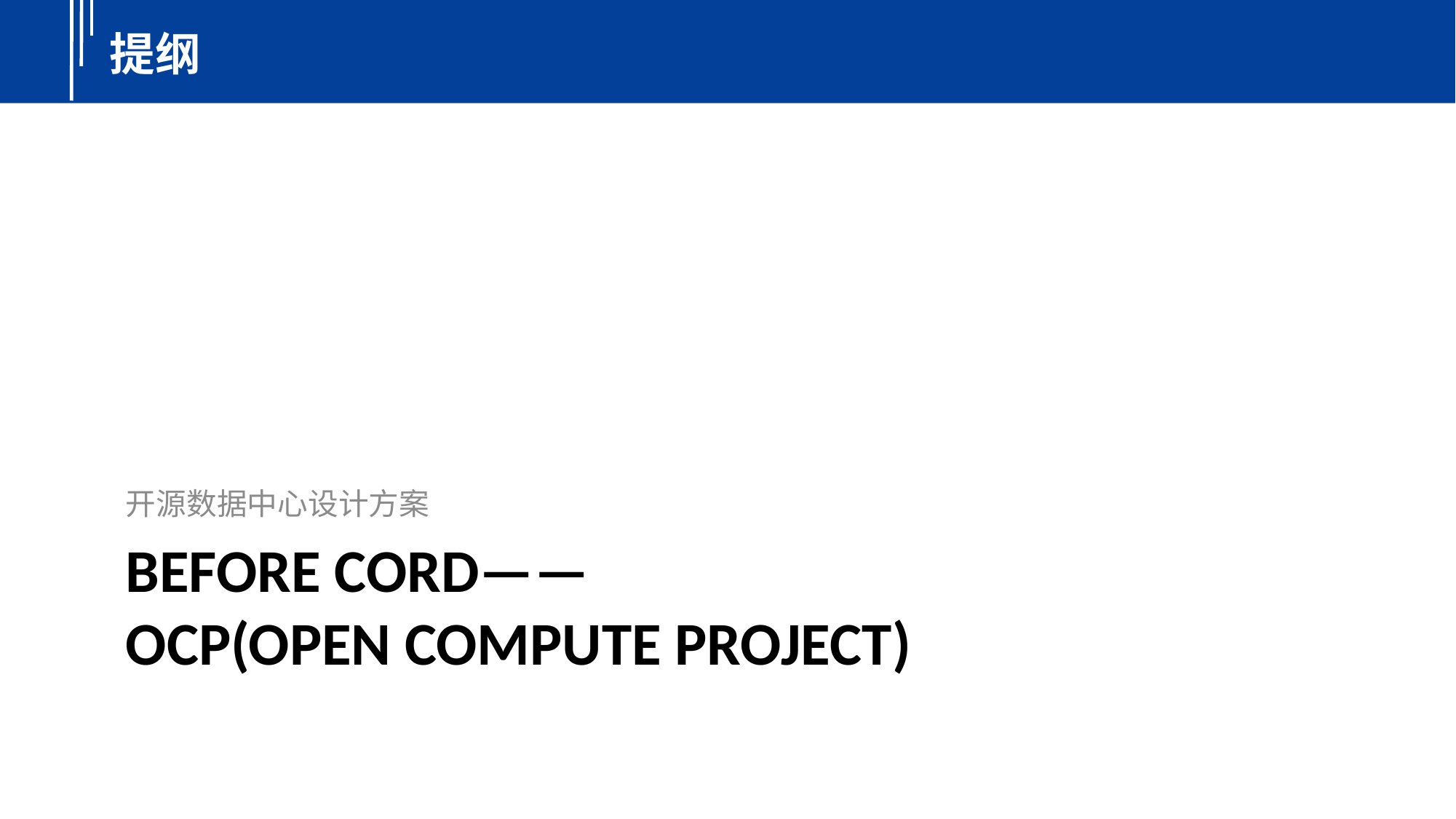

开源数据中心设计方案
# Before CORD—— OCP(Open Compute Project)